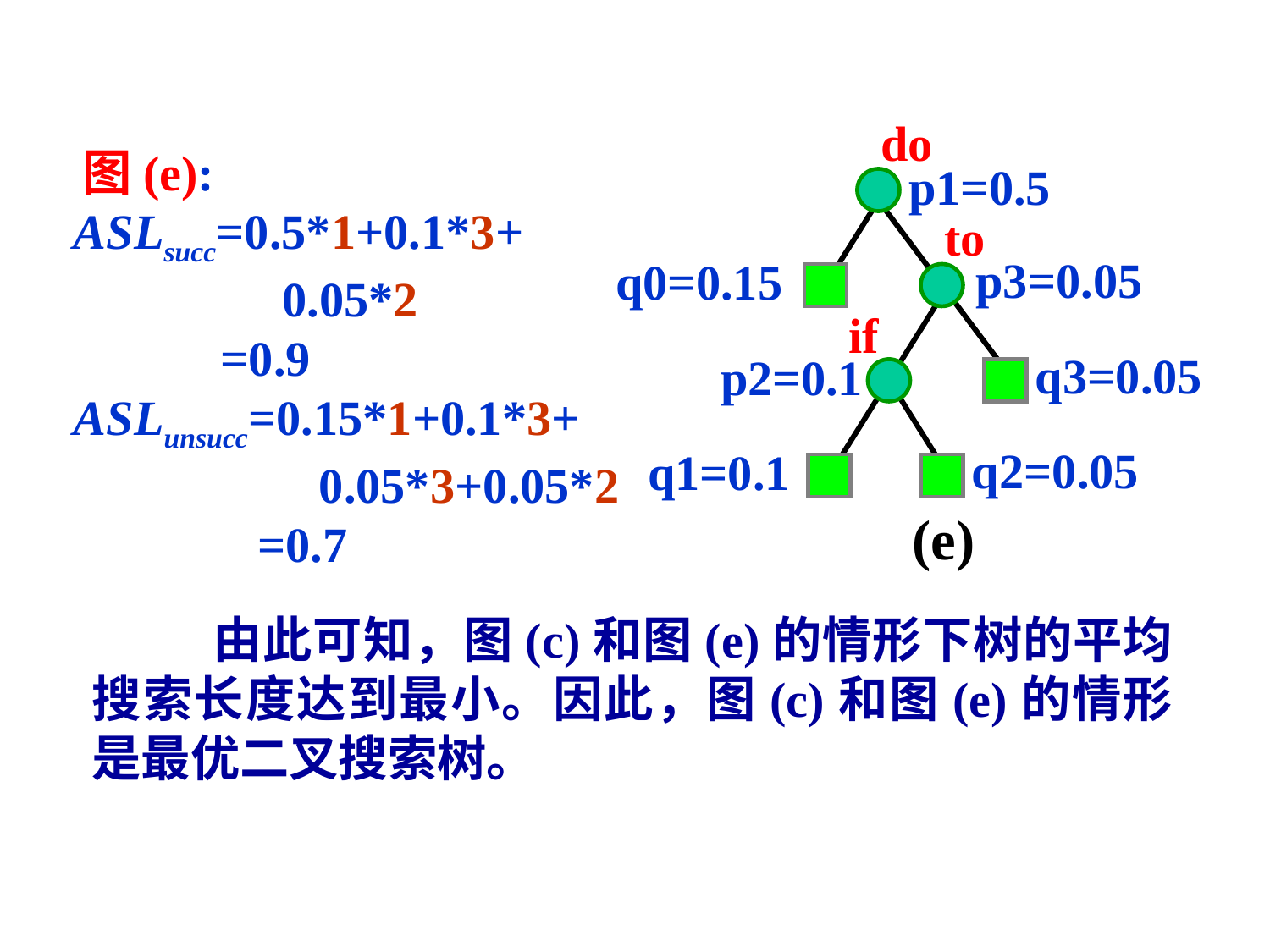

do
   图(e):
   ASLsucc=0.5*1+0.1*3+
                    0.05*2
               =0.9
   ASLunsucc=0.15*1+0.1*3+
                       0.05*3+0.05*2
                  =0.7
p1=0.5

to
p3=0.05
q0=0.15

if
q3=0.05
p2=0.1

q2=0.05
q1=0.1

(e)
             由此可知，图(c)和图(e)的情形下树的平均搜索长度达到最小。因此，图(c)和图(e)的情形是最优二叉搜索树。
116